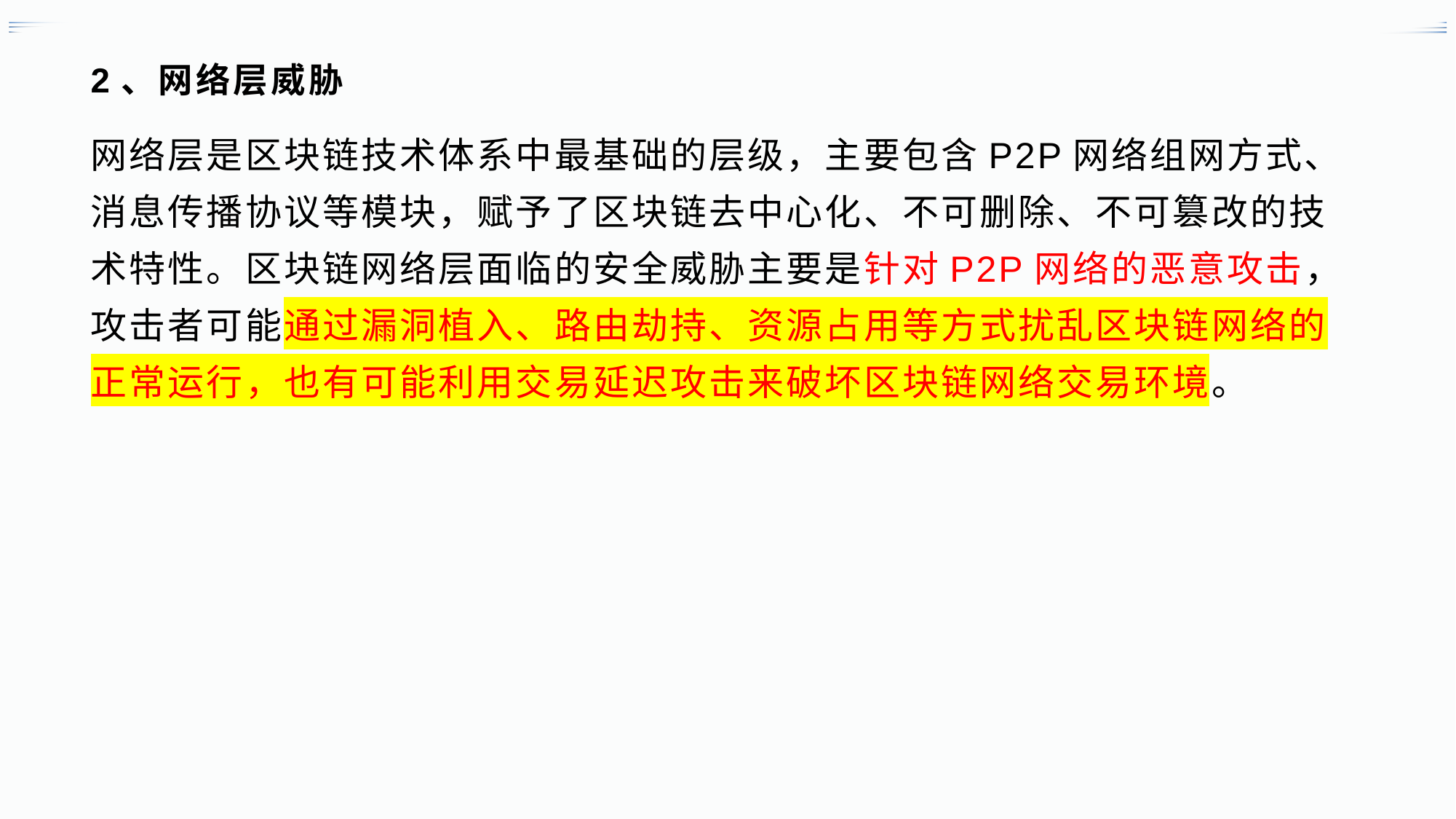

# 2、网络层威胁
网络层是区块链技术体系中最基础的层级，主要包含P2P网络组网方式、消息传播协议等模块，赋予了区块链去中心化、不可删除、不可篡改的技术特性。区块链网络层面临的安全威胁主要是针对P2P网络的恶意攻击，攻击者可能通过漏洞植入、路由劫持、资源占用等方式扰乱区块链网络的正常运行，也有可能利用交易延迟攻击来破坏区块链网络交易环境。